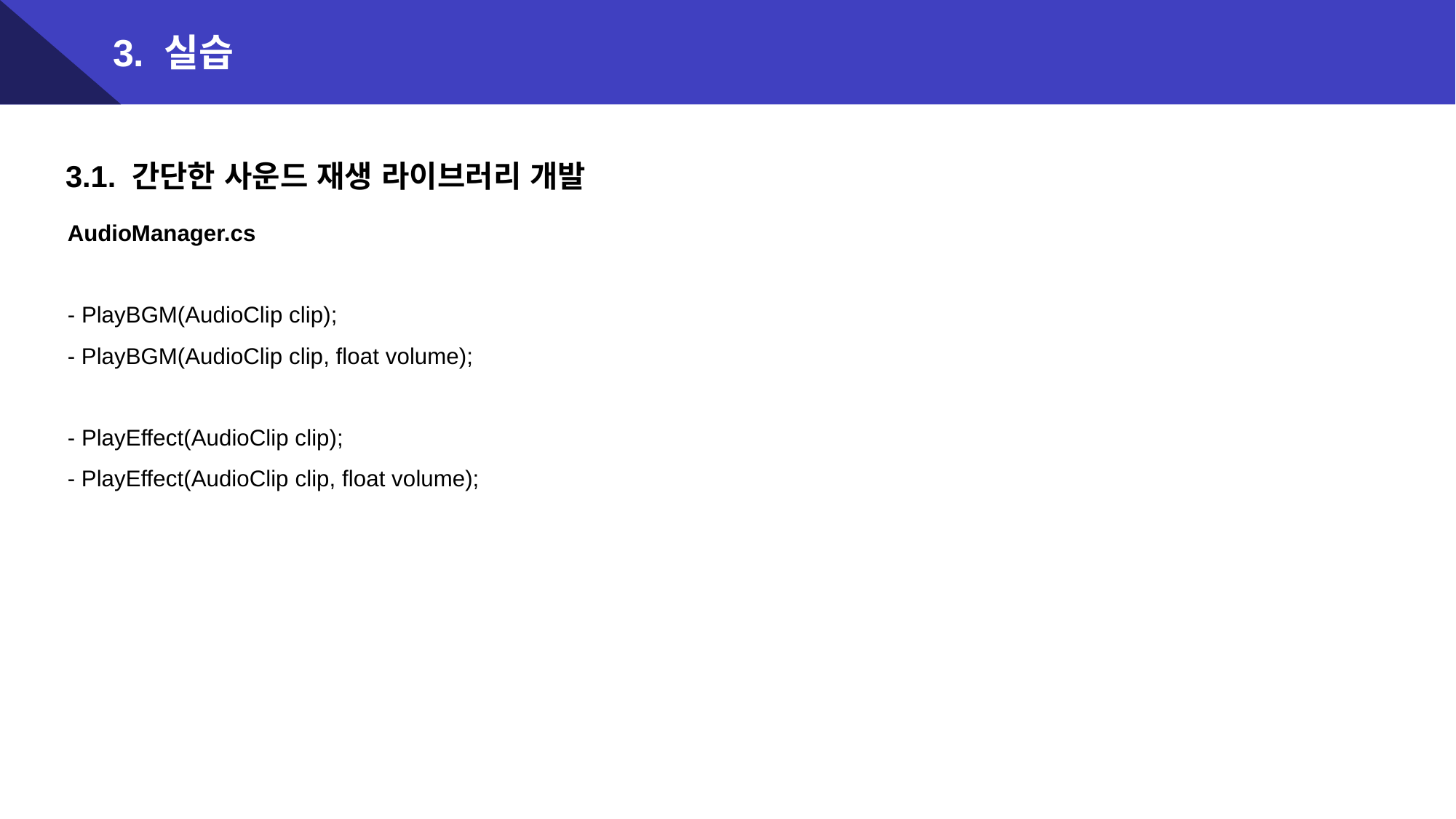

3. 실습
3.1. 간단한 사운드 재생 라이브러리 개발
 AudioManager.cs
 - PlayBGM(AudioClip clip);
 - PlayBGM(AudioClip clip, float volume);

 - PlayEffect(AudioClip clip);
 - PlayEffect(AudioClip clip, float volume);